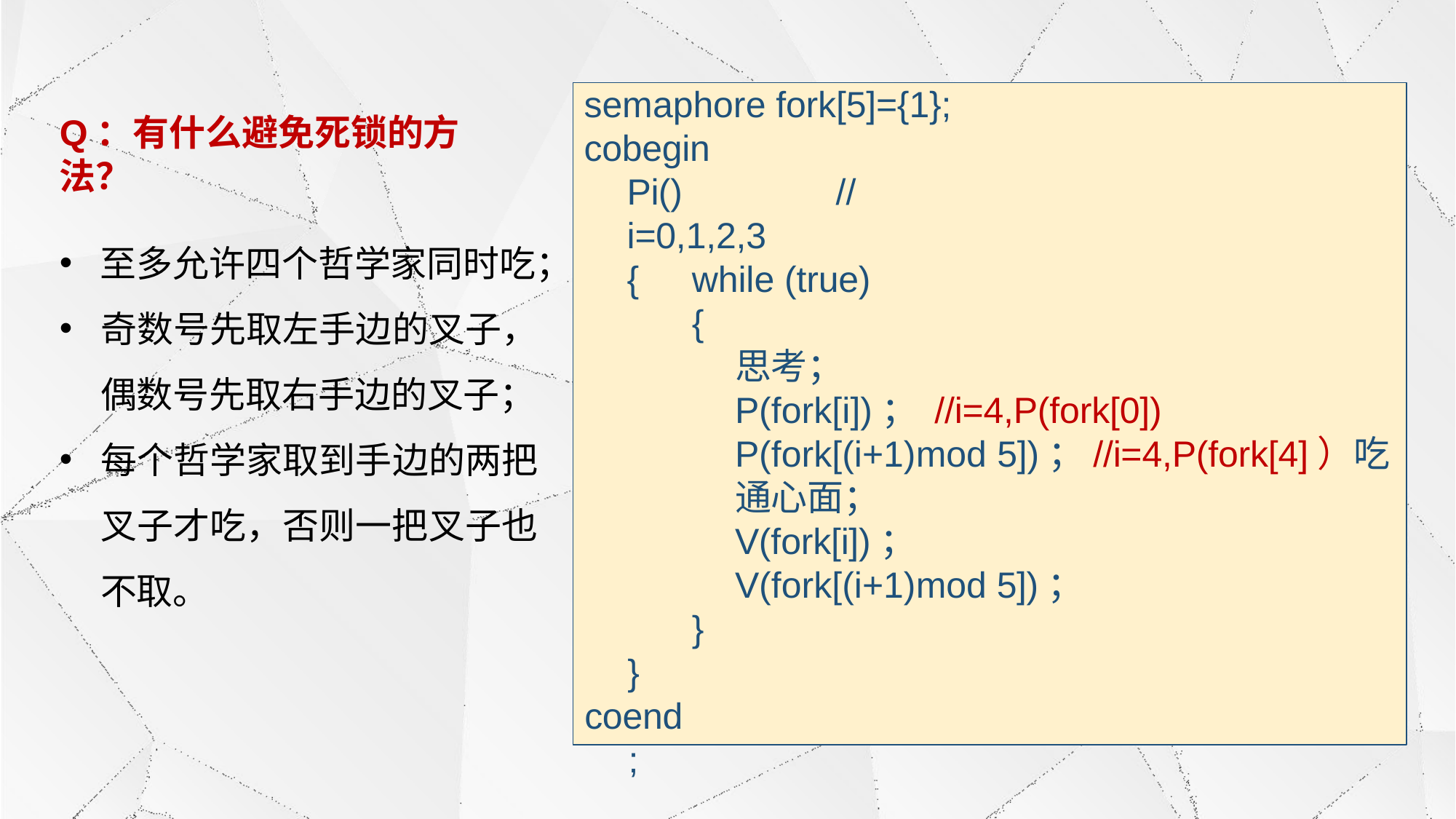

semaphore fork[5]={1};
cobegin
Pi()	// i=0,1,2,3
{

Q：有什么避免死锁的方法？
至多允许四个哲学家同时吃；
while (true)
{
思考；
P(fork[i])； //i=4,P(fork[0]) P(fork[(i+1)mod 5])；//i=4,P(fork[4]）吃通心面；
V(fork[i])；
V(fork[(i+1)mod 5])；
}
奇数号先取左手边的叉子，偶数号先取右手边的叉子；
每个哲学家取到手边的两把叉子才吃，否则一把叉子也不取。
}
coend;